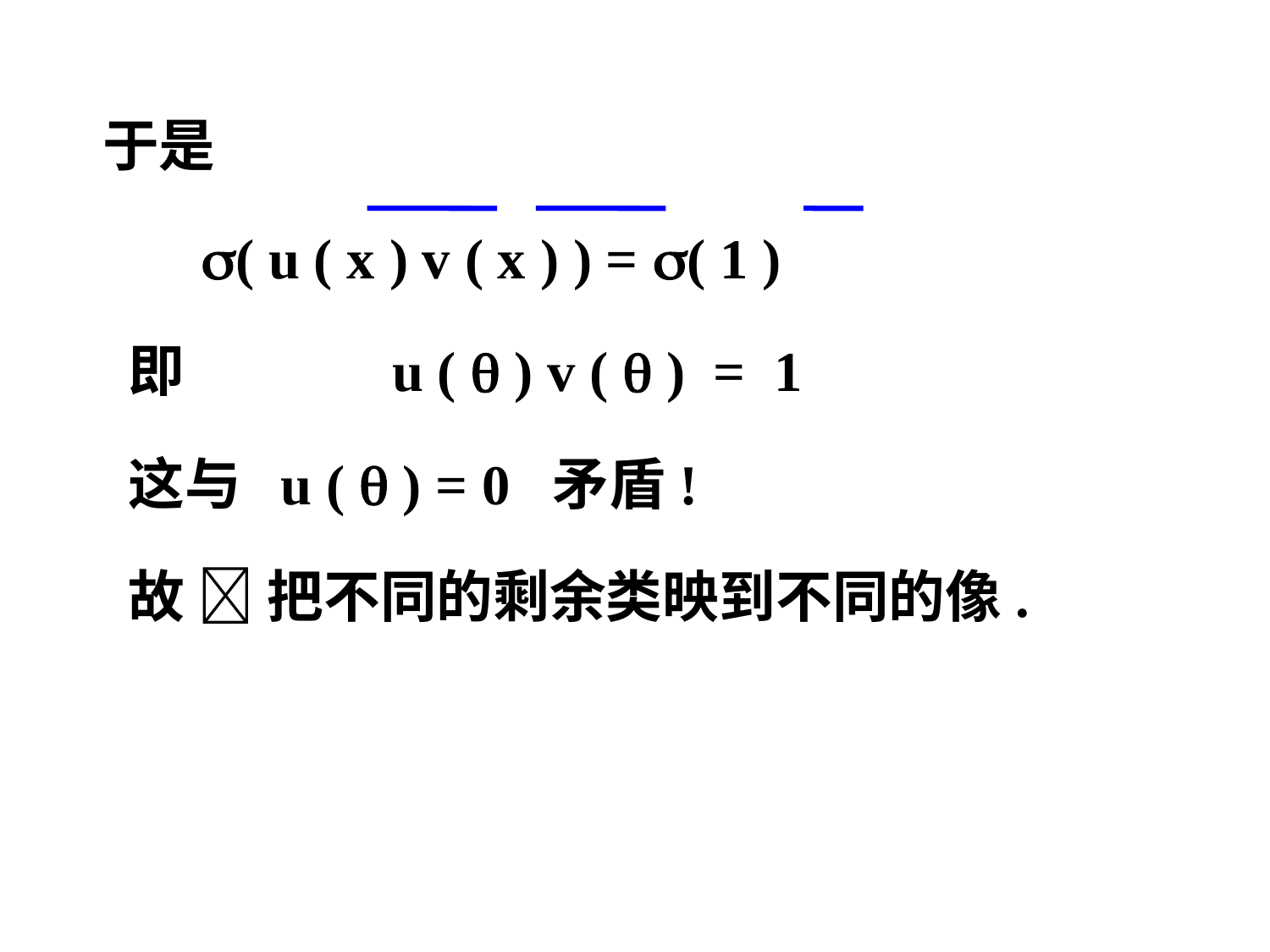

于是
        σ( u ( x ) v ( x ) ) = σ( 1 )
   即               u ( θ ) v ( θ )  =  1
   这与  u ( θ ) = 0  矛盾!
   故 σ 把不同的剩余类映到不同的像.